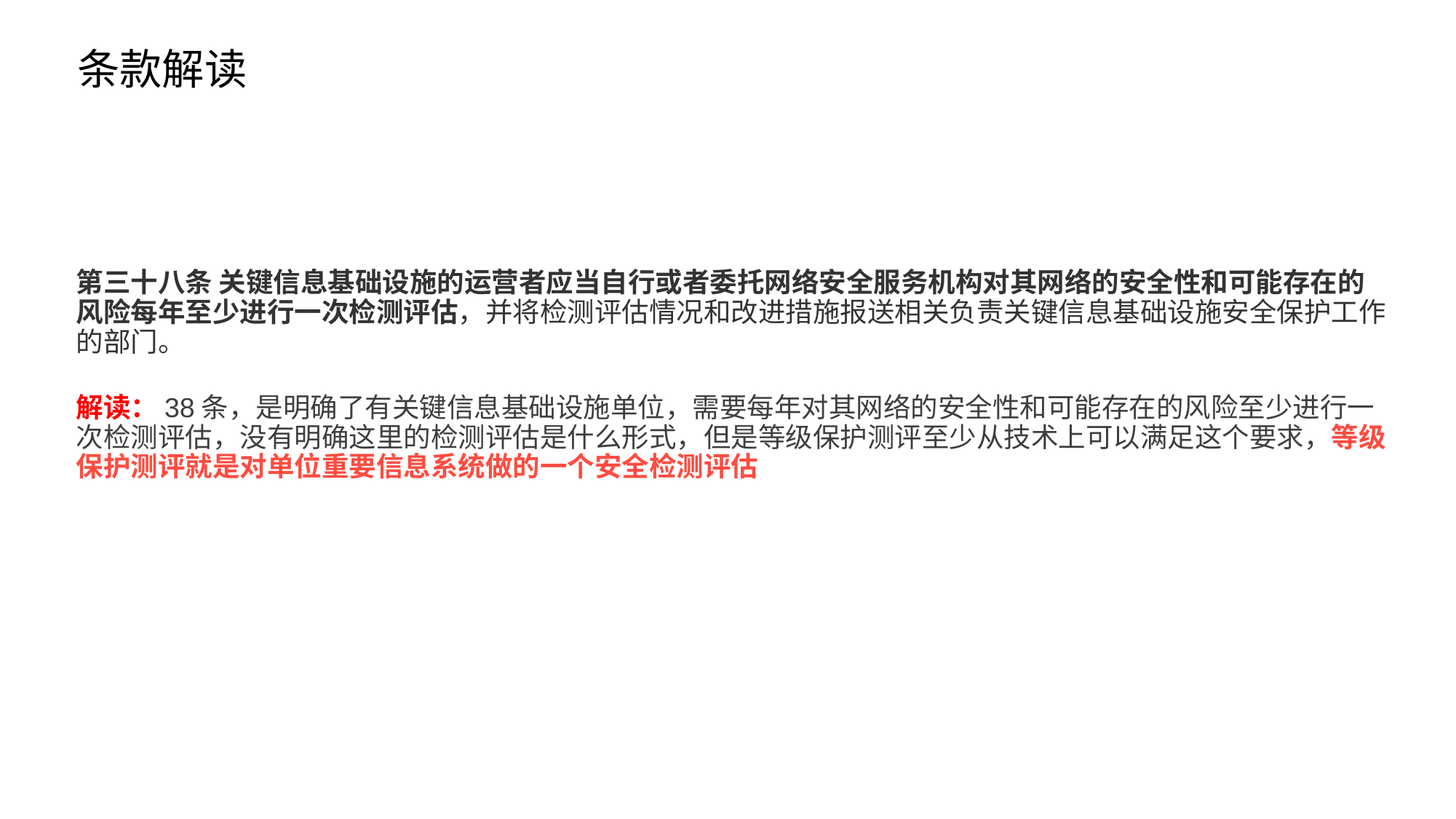

条款解读
第三十八条 关键信息基础设施的运营者应当自行或者委托网络安全服务机构对其网络的安全性和可能存在的风险每年至少进行一次检测评估，并将检测评估情况和改进措施报送相关负责关键信息基础设施安全保护工作的部门。
解读：38条，是明确了有关键信息基础设施单位，需要每年对其网络的安全性和可能存在的风险至少进行一次检测评估，没有明确这里的检测评估是什么形式，但是等级保护测评至少从技术上可以满足这个要求，等级保护测评就是对单位重要信息系统做的一个安全检测评估